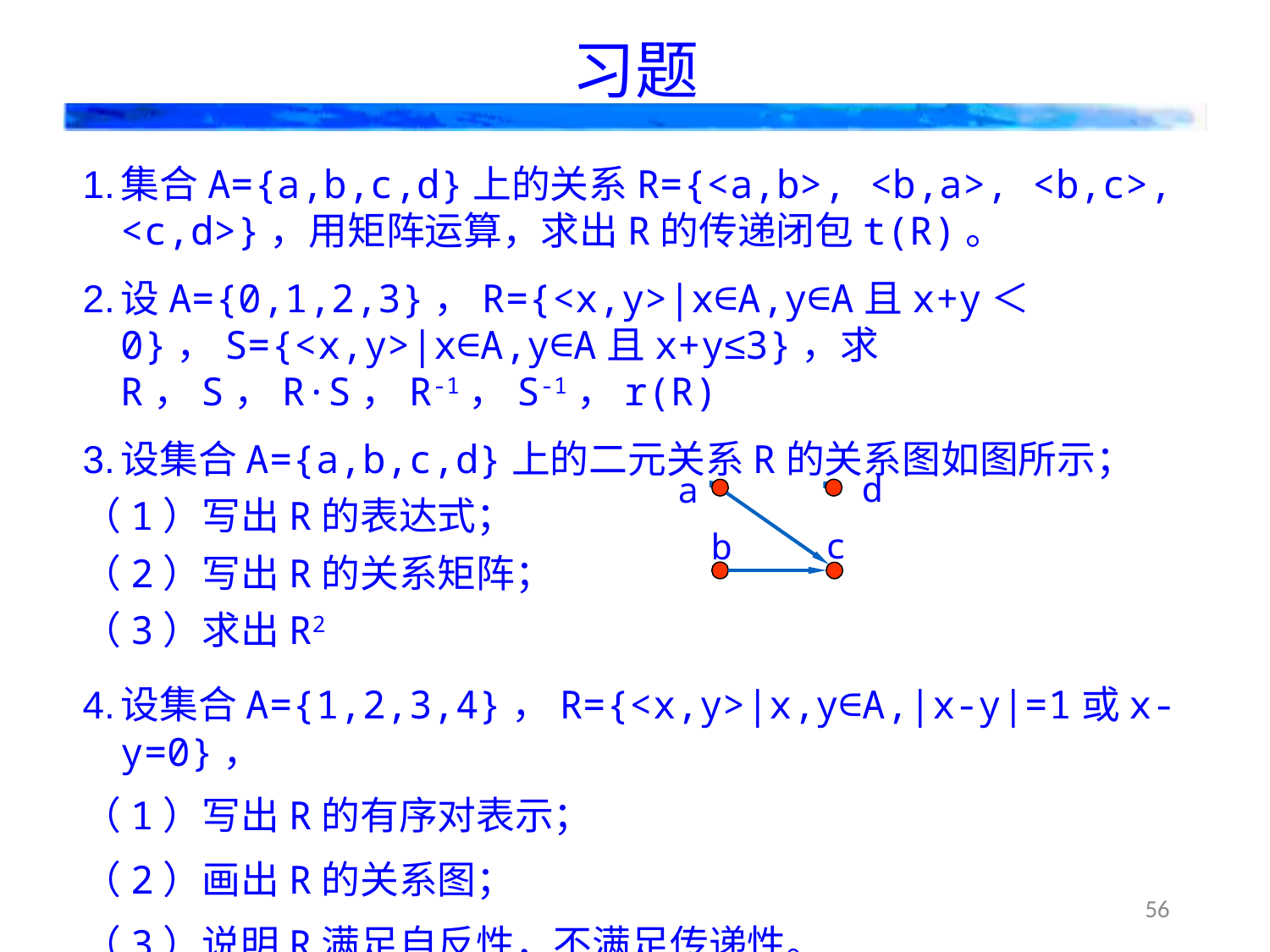

# 习题
集合A={a,b,c,d}上的关系R={<a,b>, <b,a>, <b,c>, <c,d>}，用矩阵运算，求出R的传递闭包t(R)。
设A={0,1,2,3}，R={<x,y>|x∈A,y∈A且x+y＜0}，S={<x,y>|x∈A,y∈A且x+y≤3}，求R，S，R·S，R-1，S-1，r(R)
设集合A={a,b,c,d}上的二元关系R的关系图如图所示；
（1）写出R的表达式；
（2）写出R的关系矩阵；
（3）求出R2
设集合A={1,2,3,4}，R={<x,y>|x,y∈A,|x-y|=1或x-y=0}，
（1）写出R的有序对表示；
（2）画出R的关系图；
（3）说明R满足自反性，不满足传递性。

d
a

c
b

56